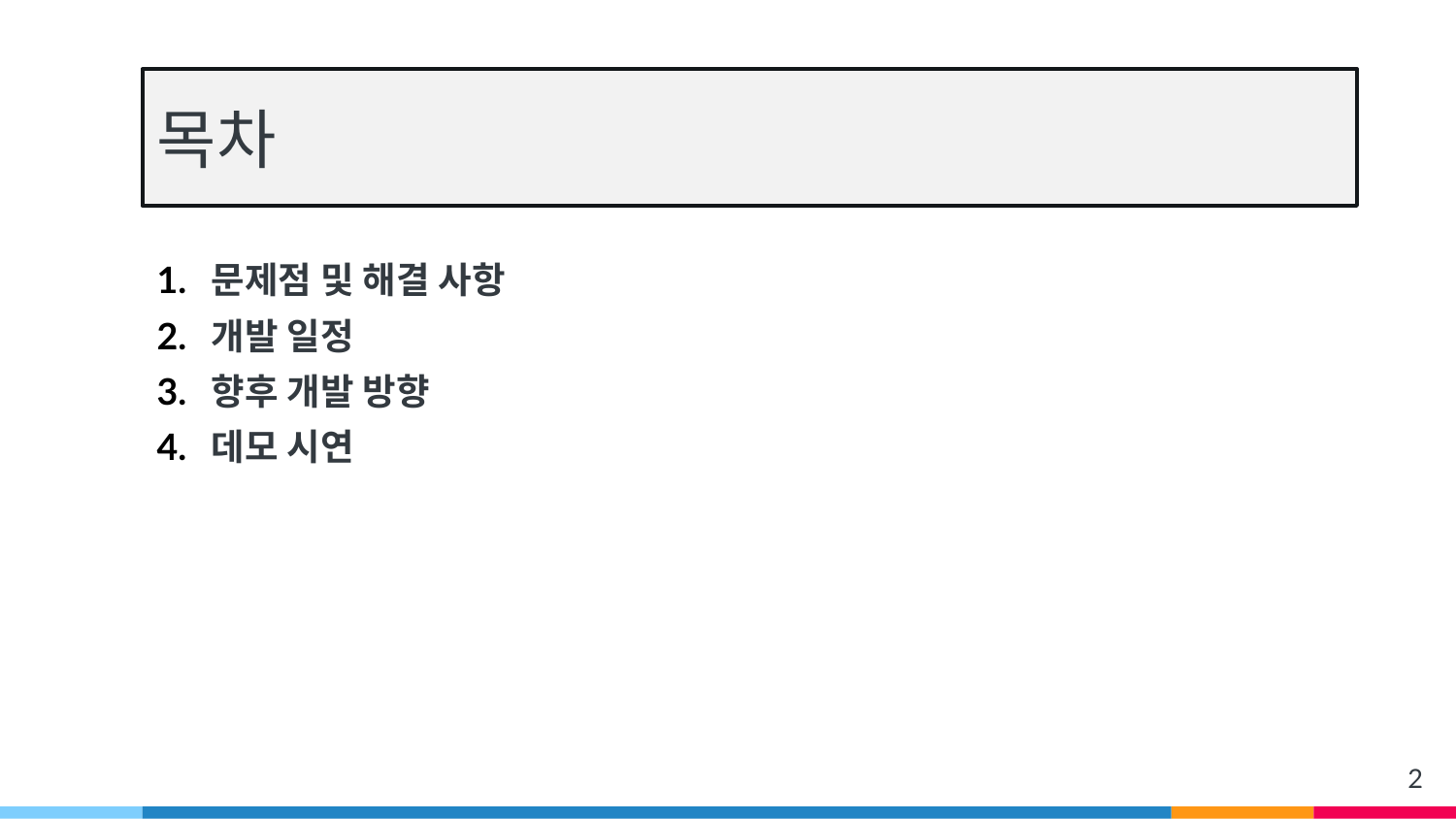

# 목차
문제점 및 해결 사항
개발 일정
향후 개발 방향
데모 시연
2